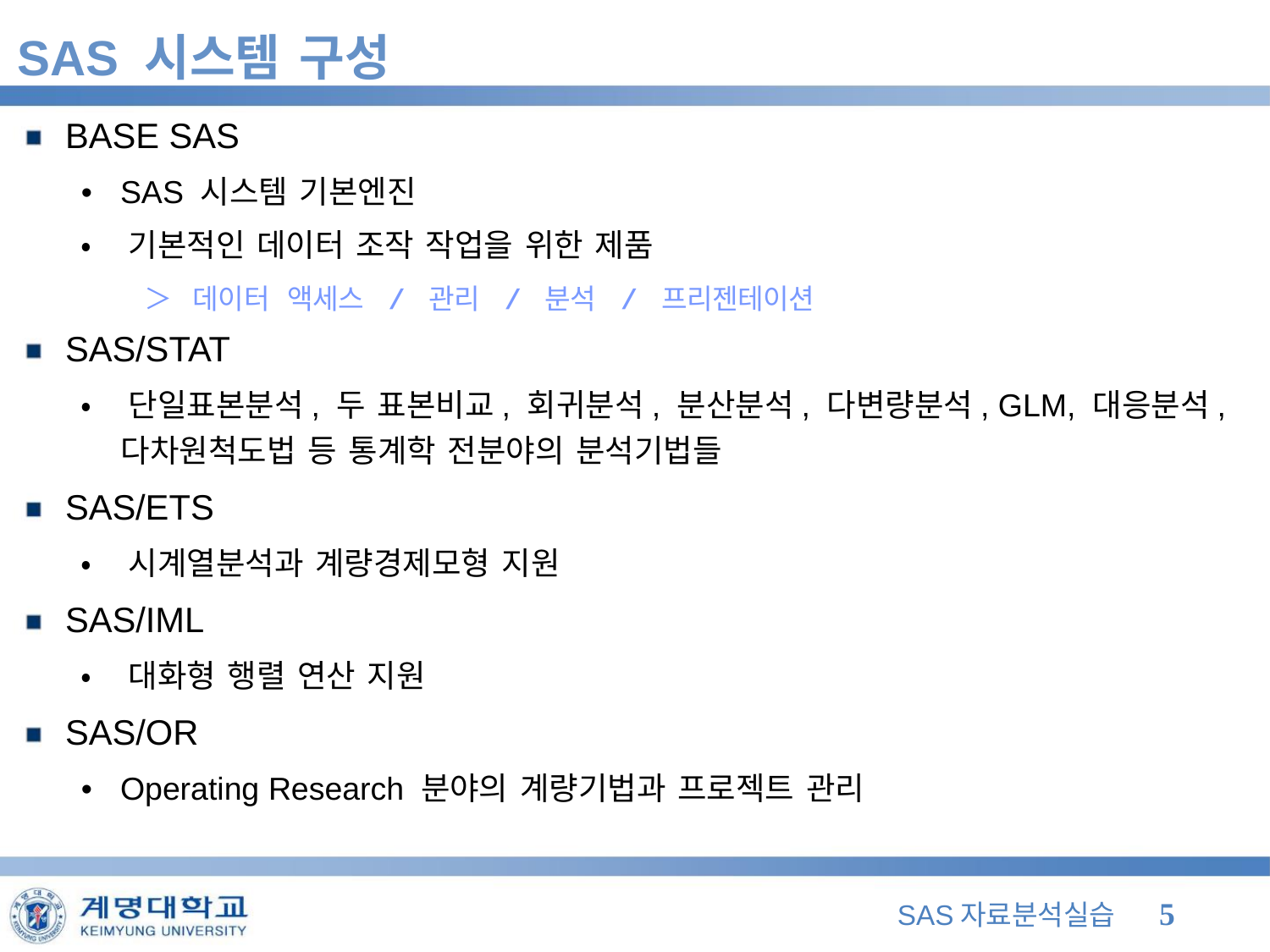

SAS 시스템 구성
BASE SAS
• SAS 시스템 기본엔진
• 기본적인 데이터 조작 작업을 위한 제품
＞ 데이터 액세스 / 관리 / 분석 / 프리젠테이션
SAS/STAT
• 단일표본분석, 두 표본비교, 회귀분석, 분산분석, 다변량분석, GLM, 대응분석,
다차원척도법 등 통계학 전분야의 분석기법들
SAS/ETS
• 시계열분석과 계량경제모형 지원
SAS/IML
• 대화형 행렬 연산 지원
SAS/OR
• Operating Research 분야의 계량기법과 프로젝트 관리
SAS자료분석실습 5